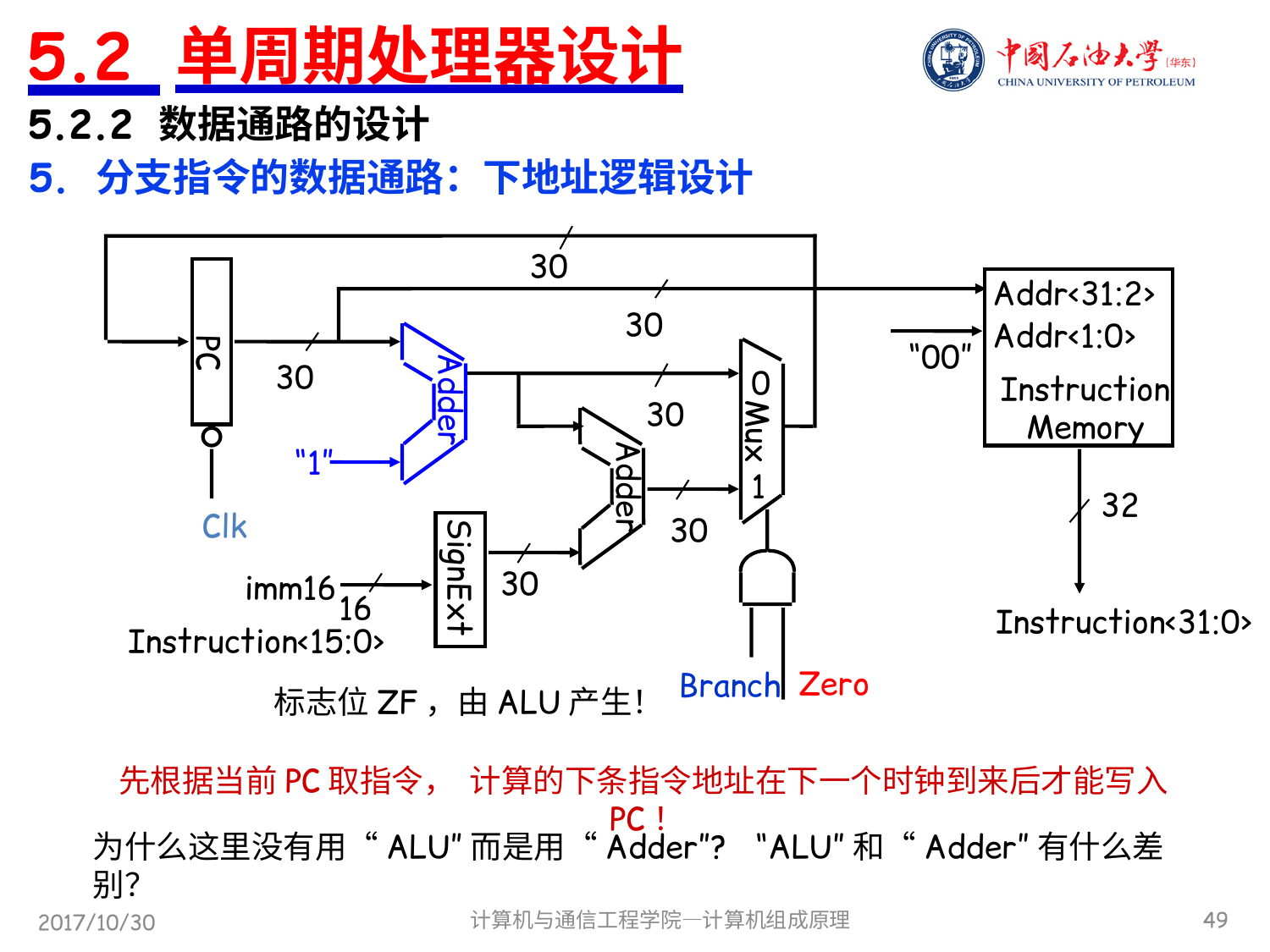

# 5.2 单周期处理器设计
5.2.2 数据通路的设计

5. 分支指令的数据通路：下地址逻辑设计

30

PC

Clk
Addr<31:2>

30
Addr<1:0>

“00”

0
Mux
1

30
Instruction
Memory

Adder

30

“1”

Adder

32

30

SignExt

30
imm16

16

Instruction<31:0>

Instruction<15:0>
Zero
Branch
 标志位ZF，由ALU产生！
先根据当前PC取指令，  计算的下条指令地址在下一个时钟到来后才能写入PC！
为什么这里没有用“ALU”而是用“Adder”?   “ALU”和“Adder”有什么差别？
计算机与通信工程学院—计算机组成原理
49
2017/10/30